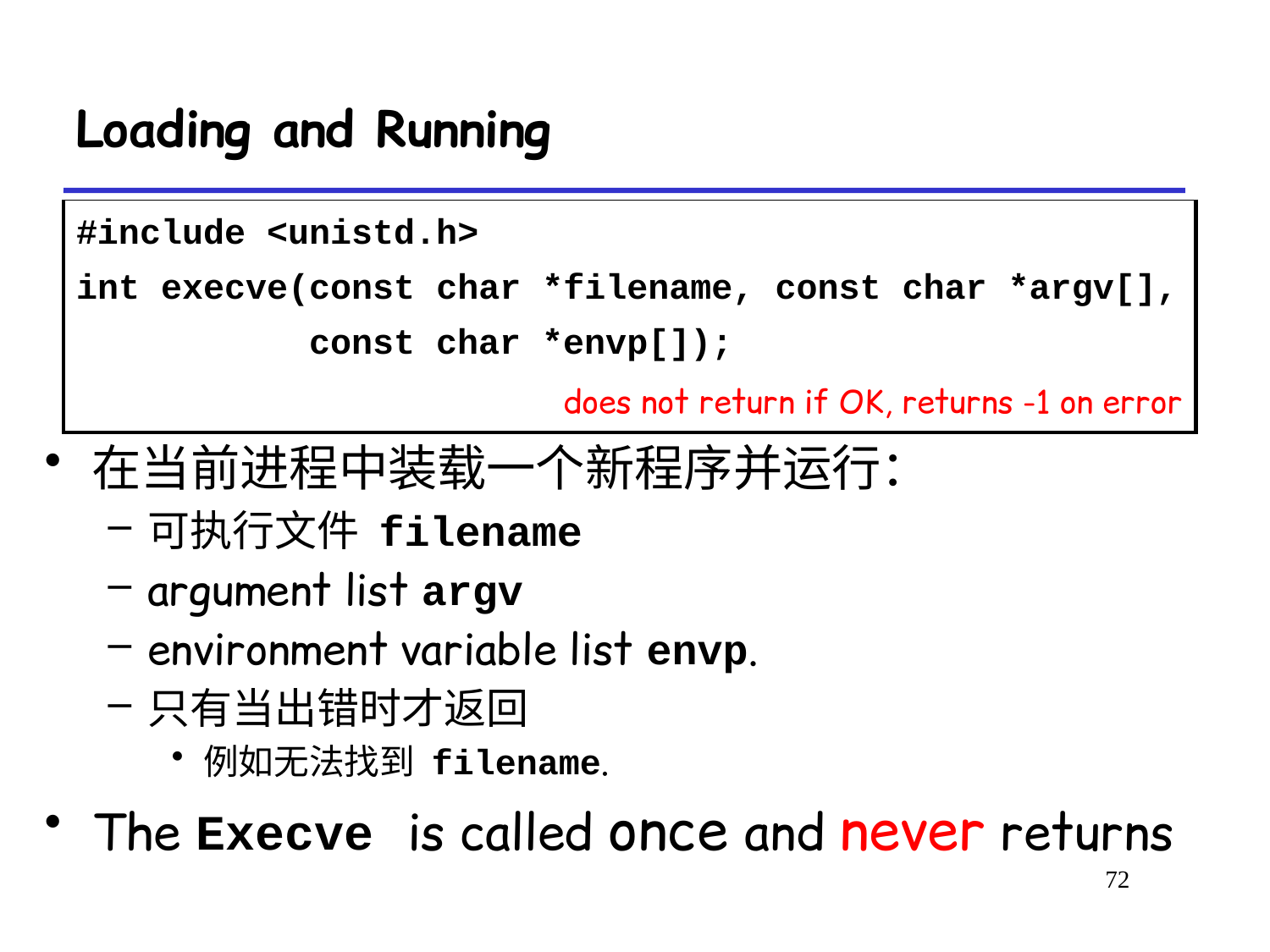

Loading and Running
| #include <unistd.h> int execve(const char \*filename, const char \*argv[], const char \*envp[]); does not return if OK, returns -1 on error |
| --- |
在当前进程中装载一个新程序并运行：
可执行文件 filename
argument list argv
environment variable list envp.
只有当出错时才返回
例如无法找到 filename.
The Execve is called once and never returns
# 72